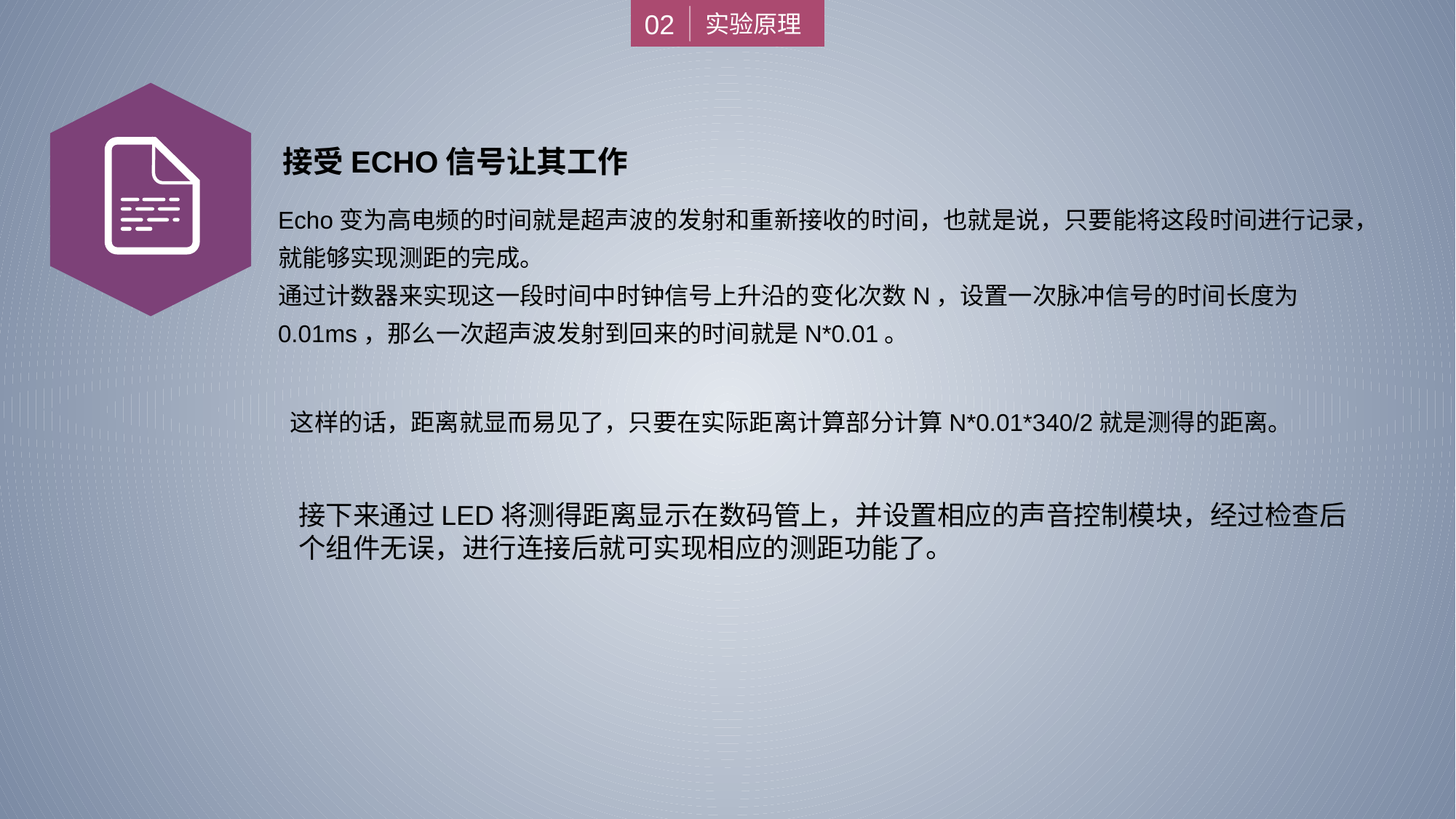

02
实验原理

接受ECHO信号让其工作
Echo变为高电频的时间就是超声波的发射和重新接收的时间，也就是说，只要能将这段时间进行记录，就能够实现测距的完成。
通过计数器来实现这一段时间中时钟信号上升沿的变化次数N，设置一次脉冲信号的时间长度为0.01ms，那么一次超声波发射到回来的时间就是N*0.01。
这样的话，距离就显而易见了，只要在实际距离计算部分计算N*0.01*340/2就是测得的距离。
接下来通过LED将测得距离显示在数码管上，并设置相应的声音控制模块，经过检查后个组件无误，进行连接后就可实现相应的测距功能了。